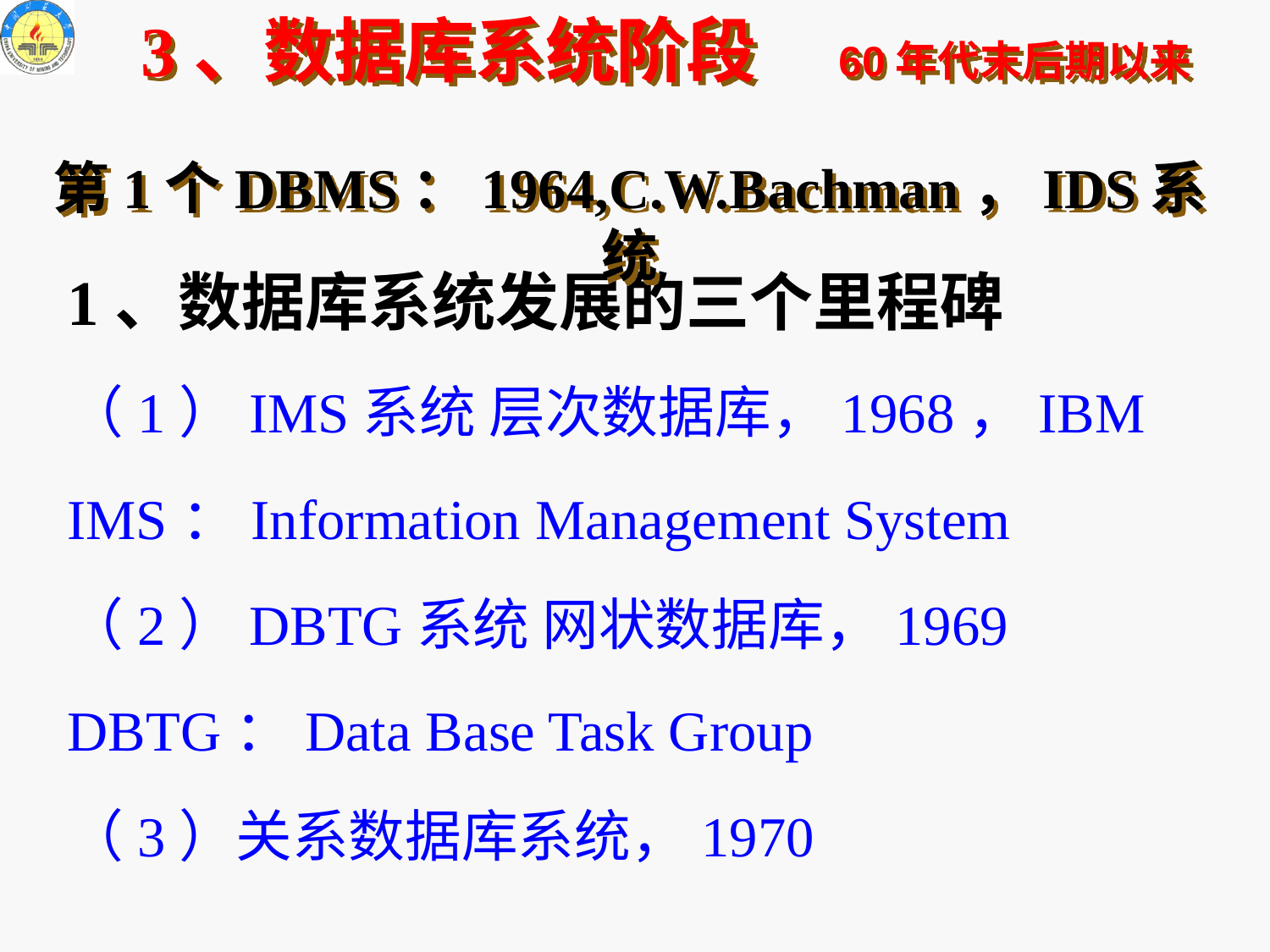

3、数据库系统阶段    60年代末后期以来
第1个DBMS：1964,C.W.Bachman，IDS系统
1、数据库系统发展的三个里程碑
（1）IMS系统 层次数据库，1968，IBM
IMS：Information Management System
（2）DBTG系统 网状数据库，1969
DBTG：Data Base Task Group
（3）关系数据库系统，1970